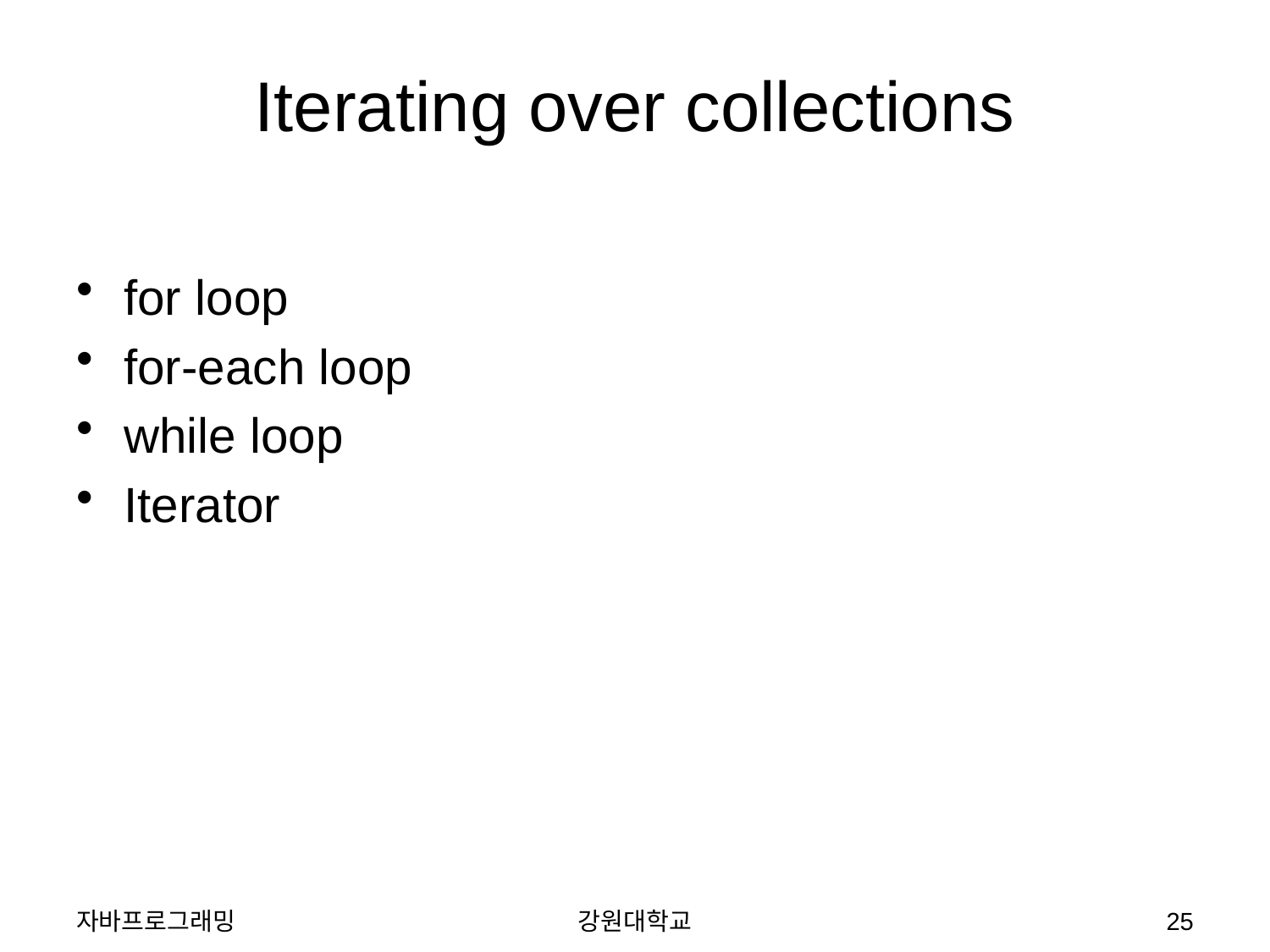

# Iterating over collections

for loop
for-each loop
while loop
Iterator
자바프로그래밍
강원대학교
25